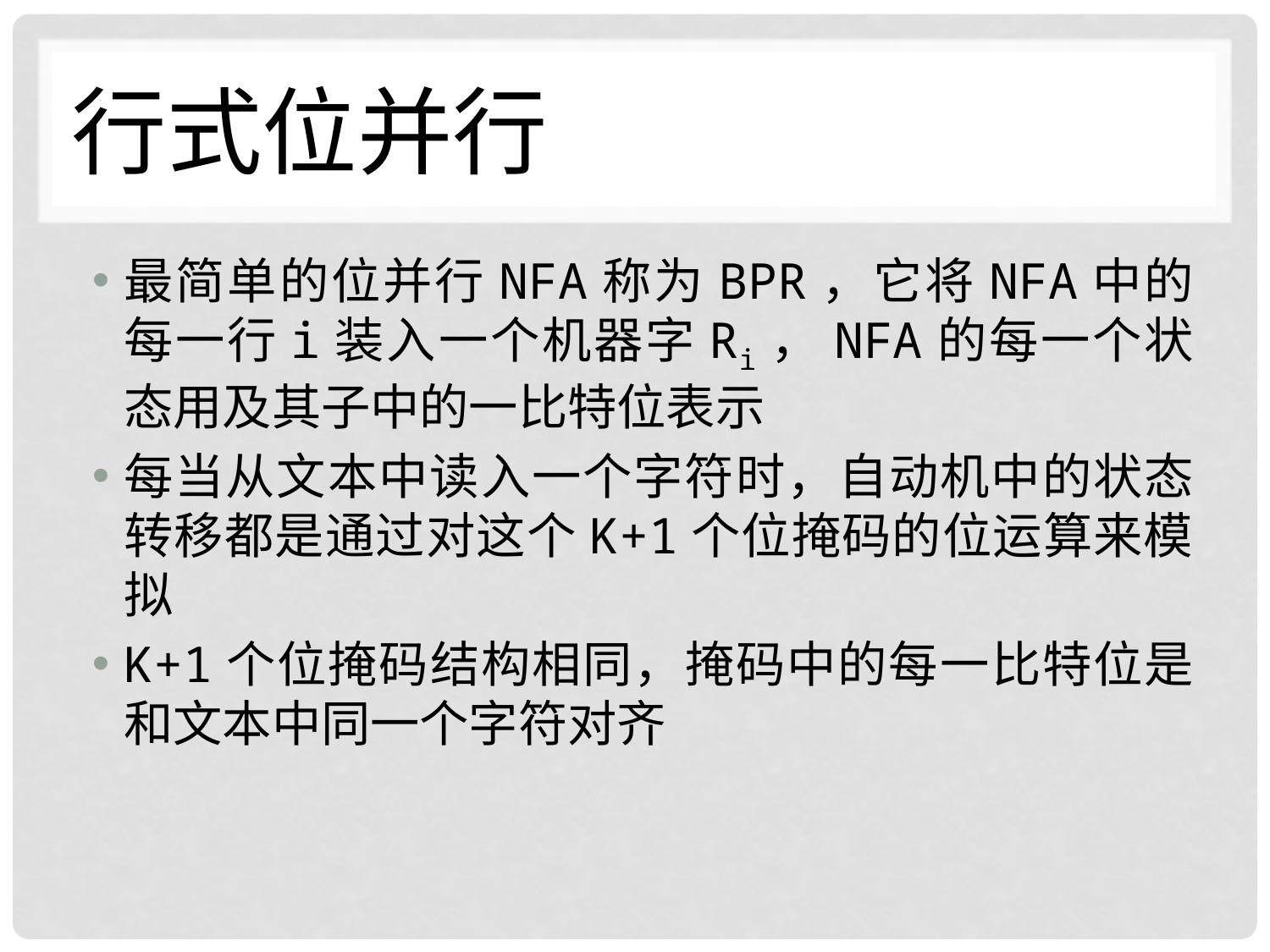

# 行式位并行
最简单的位并行NFA称为BPR，它将NFA中的每一行i装入一个机器字Ri，NFA的每一个状态用及其子中的一比特位表示
每当从文本中读入一个字符时，自动机中的状态转移都是通过对这个K+1个位掩码的位运算来模拟
K+1个位掩码结构相同，掩码中的每一比特位是和文本中同一个字符对齐